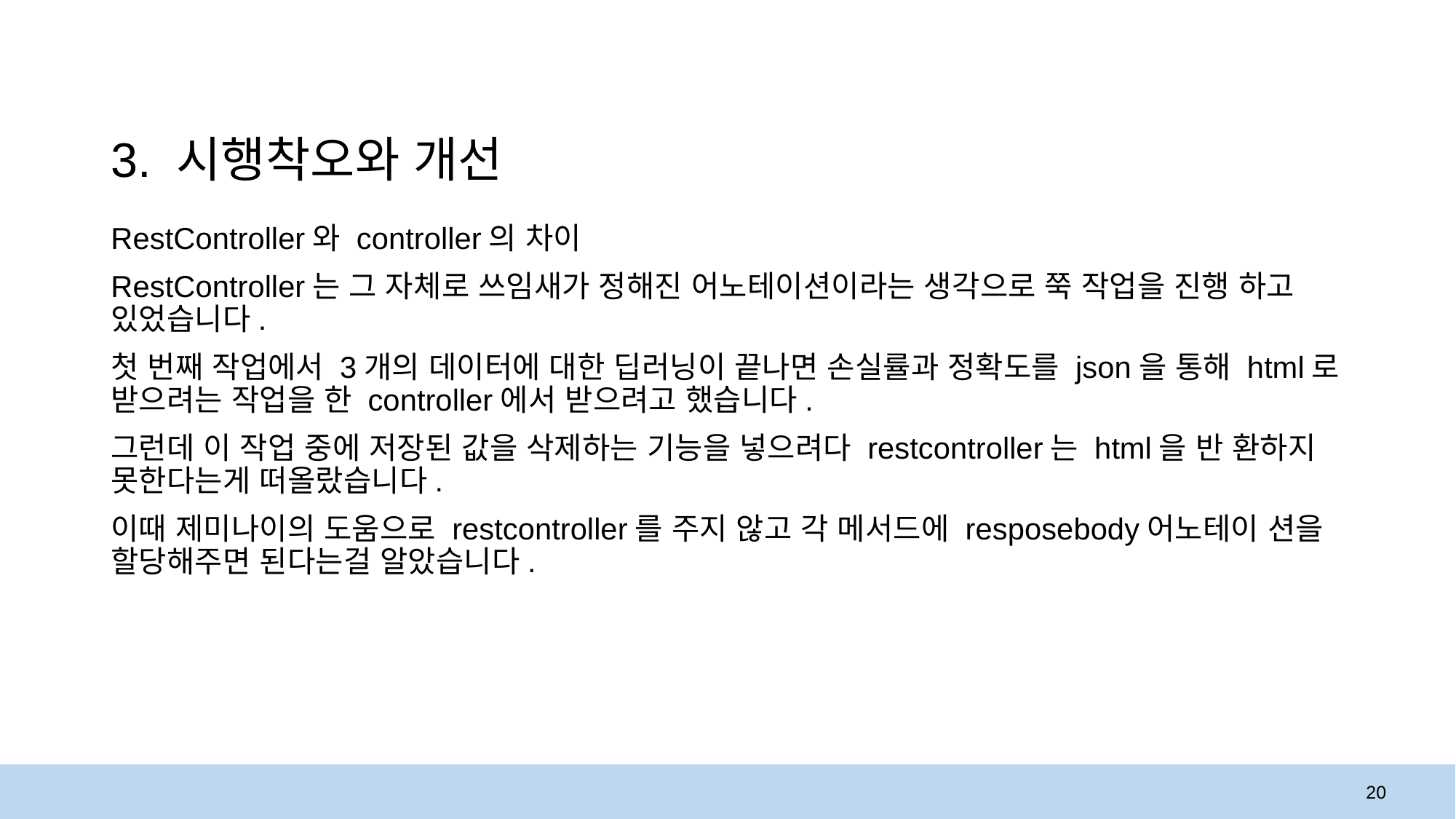

# 3. 시행착오와 개선
RestController와 controller의 차이
RestController는 그 자체로 쓰임새가 정해진 어노테이션이라는 생각으로 쭉 작업을 진행 하고 있었습니다.
첫 번째 작업에서 3개의 데이터에 대한 딥러닝이 끝나면 손실률과 정확도를 json을 통해 html로 받으려는 작업을 한 controller에서 받으려고 했습니다.
그런데 이 작업 중에 저장된 값을 삭제하는 기능을 넣으려다 restcontroller는 html을 반 환하지 못한다는게 떠올랐습니다.
이때 제미나이의 도움으로 restcontroller를 주지 않고 각 메서드에 resposebody어노테이 션을 할당해주면 된다는걸 알았습니다.

20